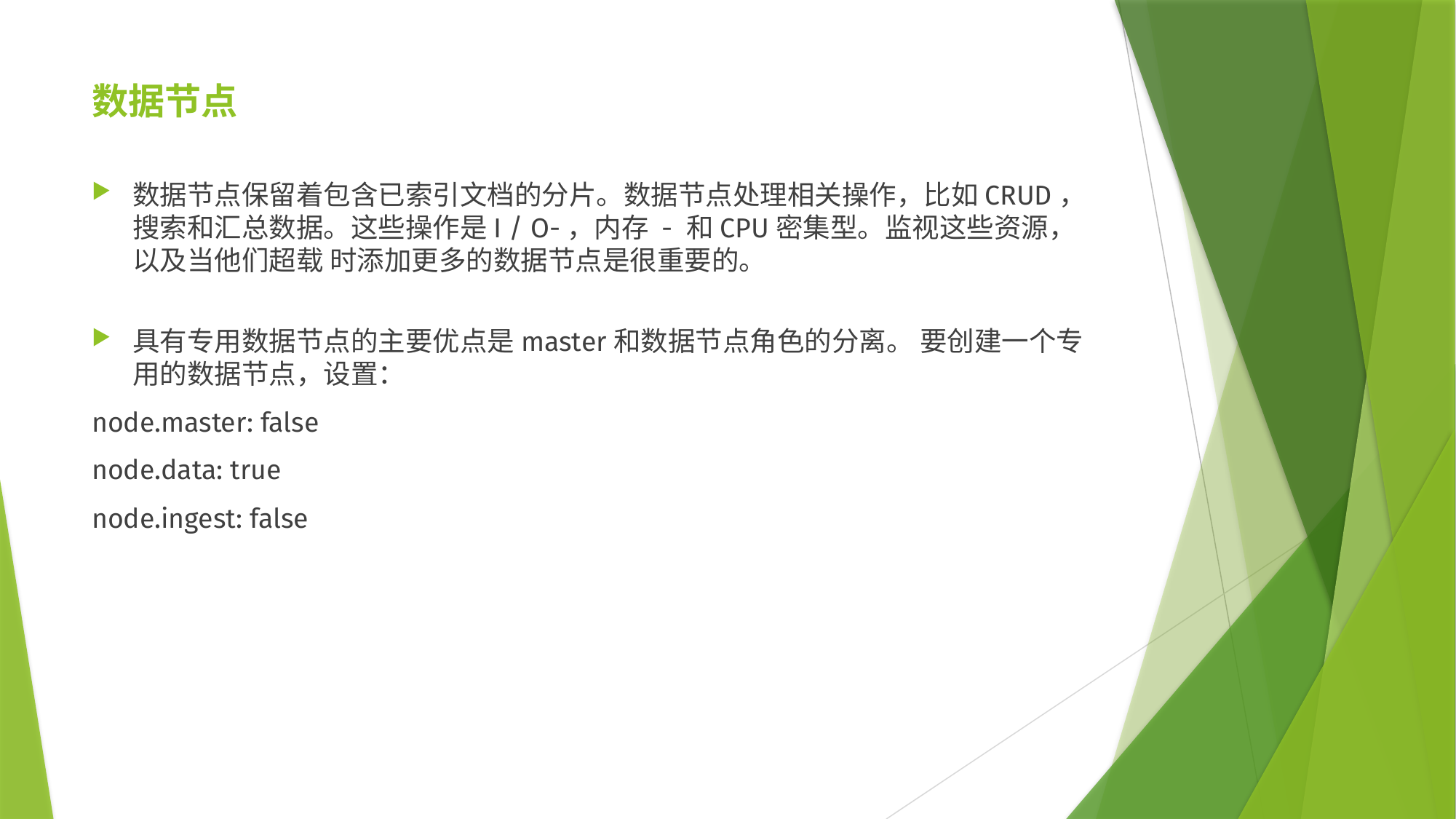

# 数据节点
数据节点保留着包含已索引文档的分片。数据节点处理相关操作，比如CRUD，搜索和汇总数据。这些操作是I / O-，内存 - 和CPU密集型。监视这些资源，以及当他们超载 时添加更多的数据节点是很重要的。
具有专用数据节点的主要优点是master和数据节点角色的分离。 要创建一个专用的数据节点，设置：
node.master: false
node.data: true
node.ingest: false